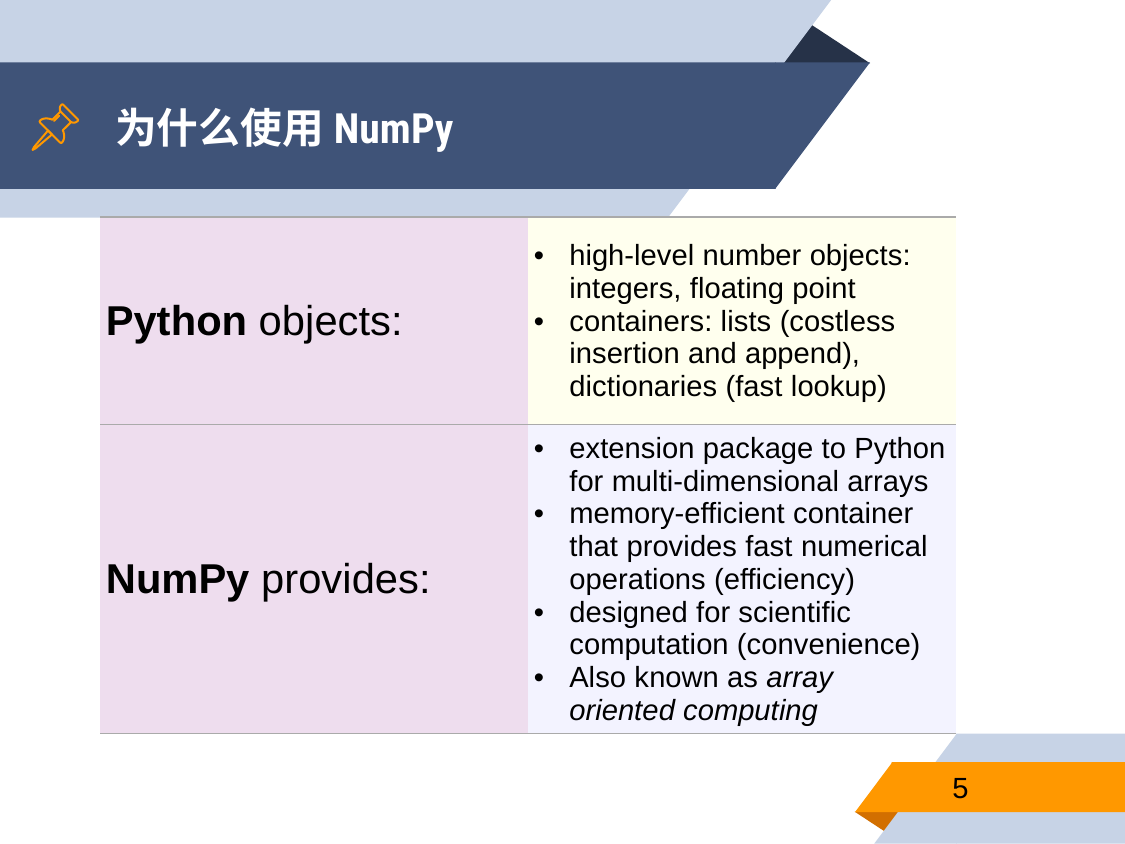

# 为什么使用NumPy
| Python objects: | high-level number objects: integers, floating point containers: lists (costless insertion and append), dictionaries (fast lookup) |
| --- | --- |
| NumPy provides: | extension package to Python for multi-dimensional arrays memory-efficient container that provides fast numerical operations (efficiency) designed for scientific computation (convenience) Also known as array oriented computing |

5